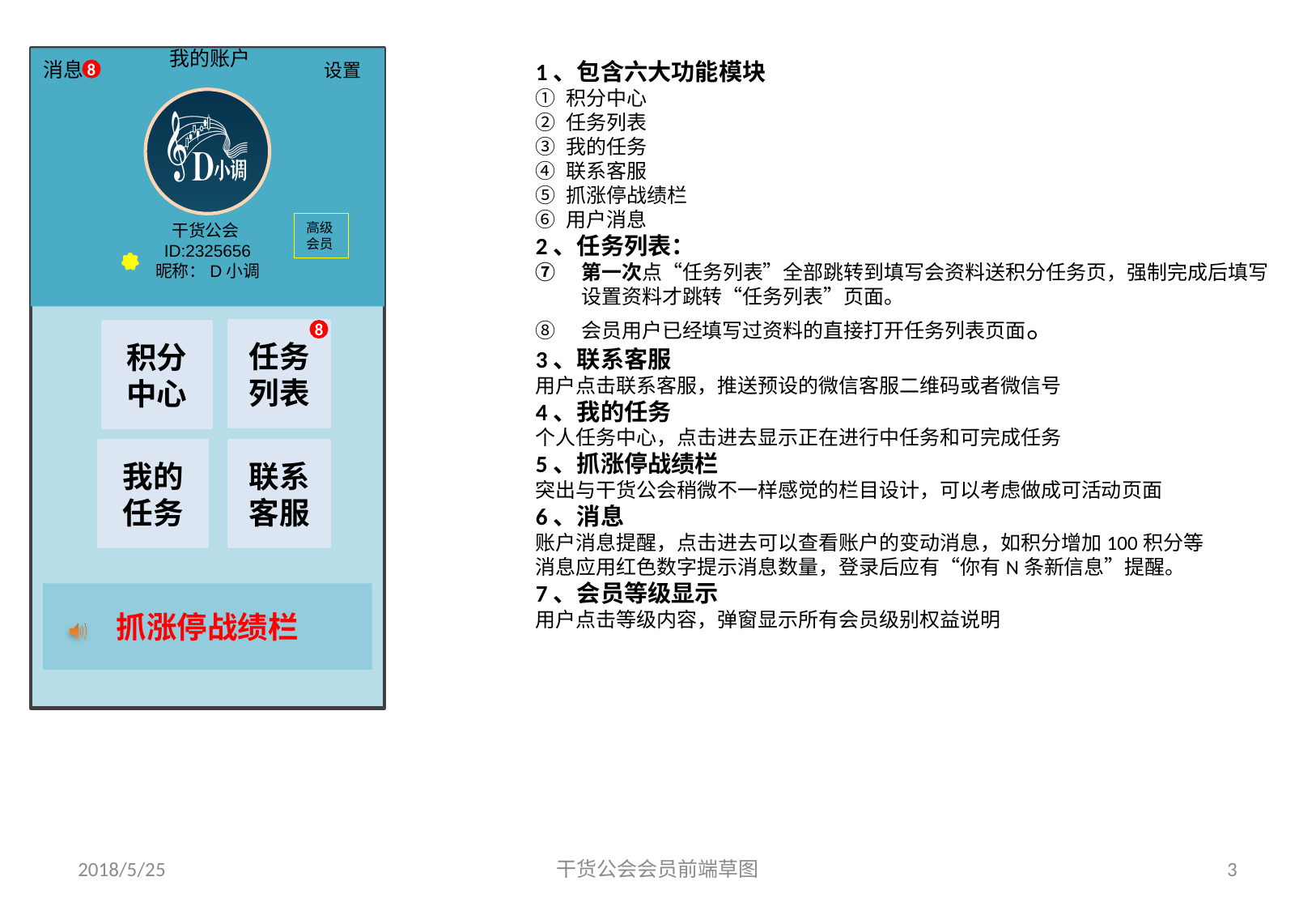

我的账户

设置

干货公会ID:2325656
昵称：D小调

任务列表
积分中心
我的任务
联系客服
消息
1、包含六大功能模块
积分中心
任务列表
我的任务
联系客服
抓涨停战绩栏
用户消息
2、任务列表：
第一次点“任务列表”全部跳转到填写会资料送积分任务页，强制完成后填写设置资料才跳转“任务列表”页面。
会员用户已经填写过资料的直接打开任务列表页面。
3、联系客服
用户点击联系客服，推送预设的微信客服二维码或者微信号
4、我的任务
个人任务中心，点击进去显示正在进行中任务和可完成任务
5、抓涨停战绩栏
突出与干货公会稍微不一样感觉的栏目设计，可以考虑做成可活动页面
6、消息
账户消息提醒，点击进去可以查看账户的变动消息，如积分增加100积分等
消息应用红色数字提示消息数量，登录后应有“你有N条新信息”提醒。
7、会员等级显示
用户点击等级内容，弹窗显示所有会员级别权益说明

8
高级会员
8
抓涨停战绩栏

2018/5/25
干货公会会员前端草图
3